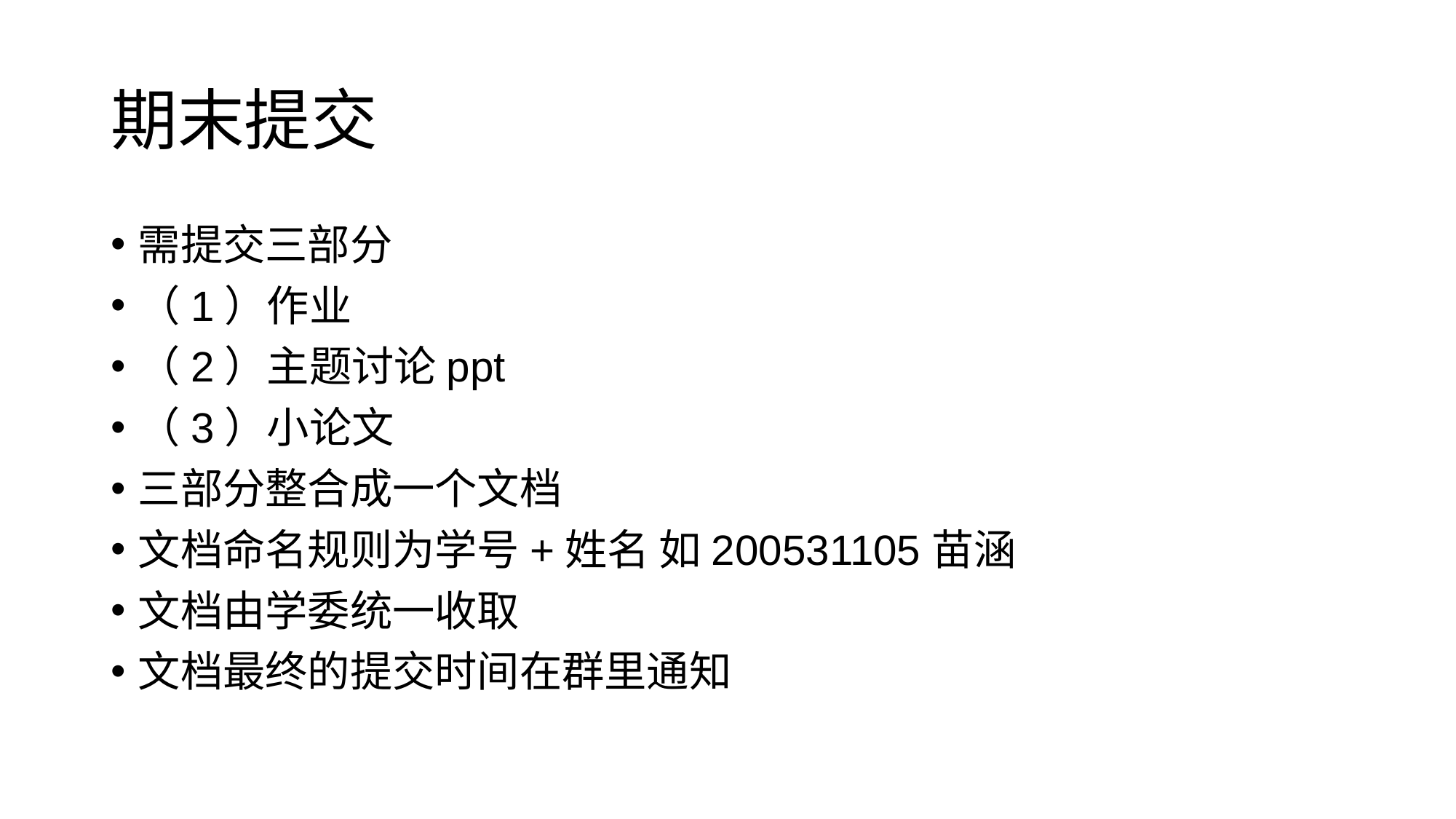

# 期末提交
需提交三部分
（1）作业
（2）主题讨论ppt
（3）小论文
三部分整合成一个文档
文档命名规则为学号+姓名 如200531105苗涵
文档由学委统一收取
文档最终的提交时间在群里通知